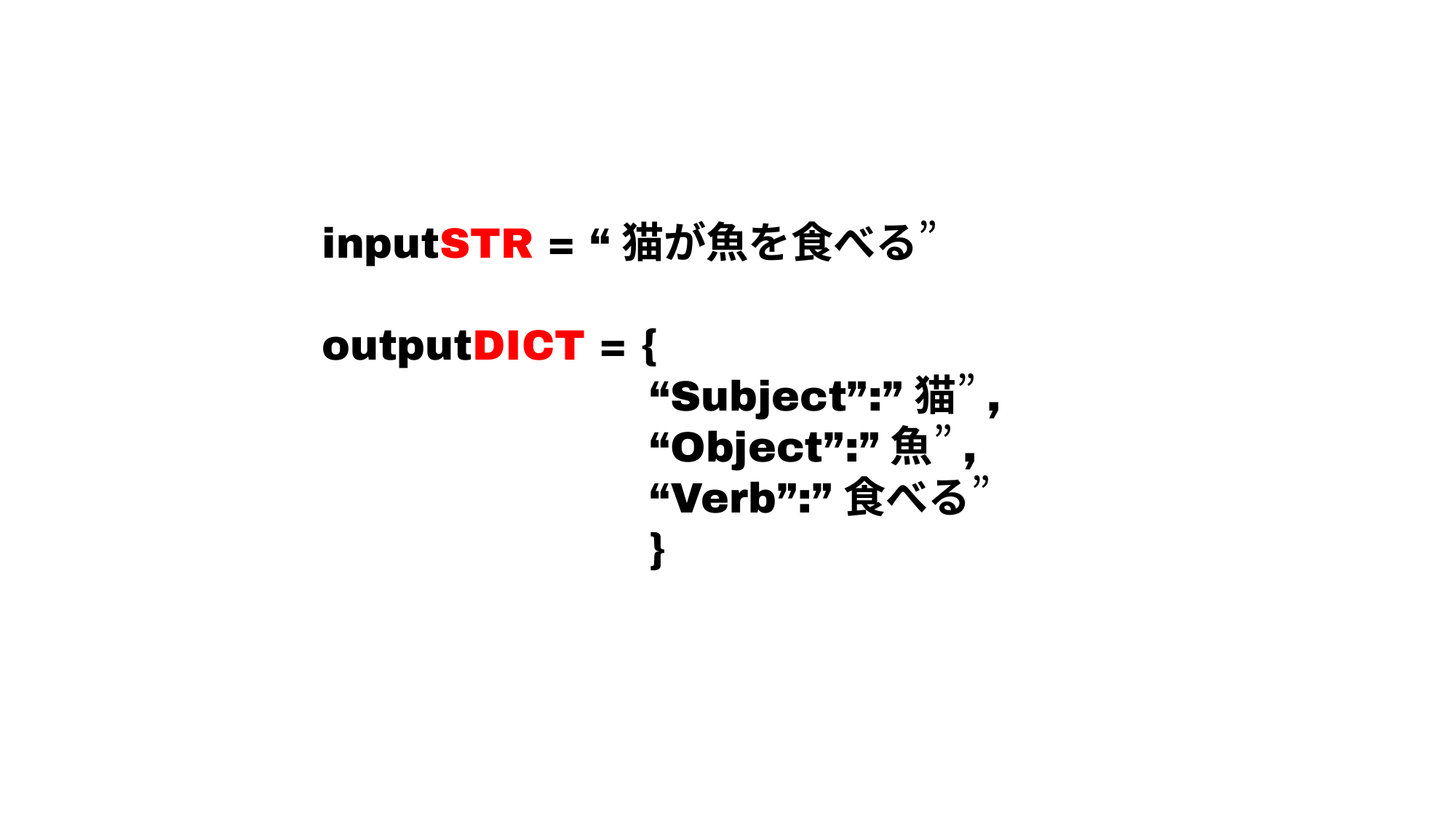

inputSTR = “猫が魚を食べる”

outputDICT = {
			“Subject”:”猫”,
			“Object”:”魚”,
			“Verb”:”食べる”
			}